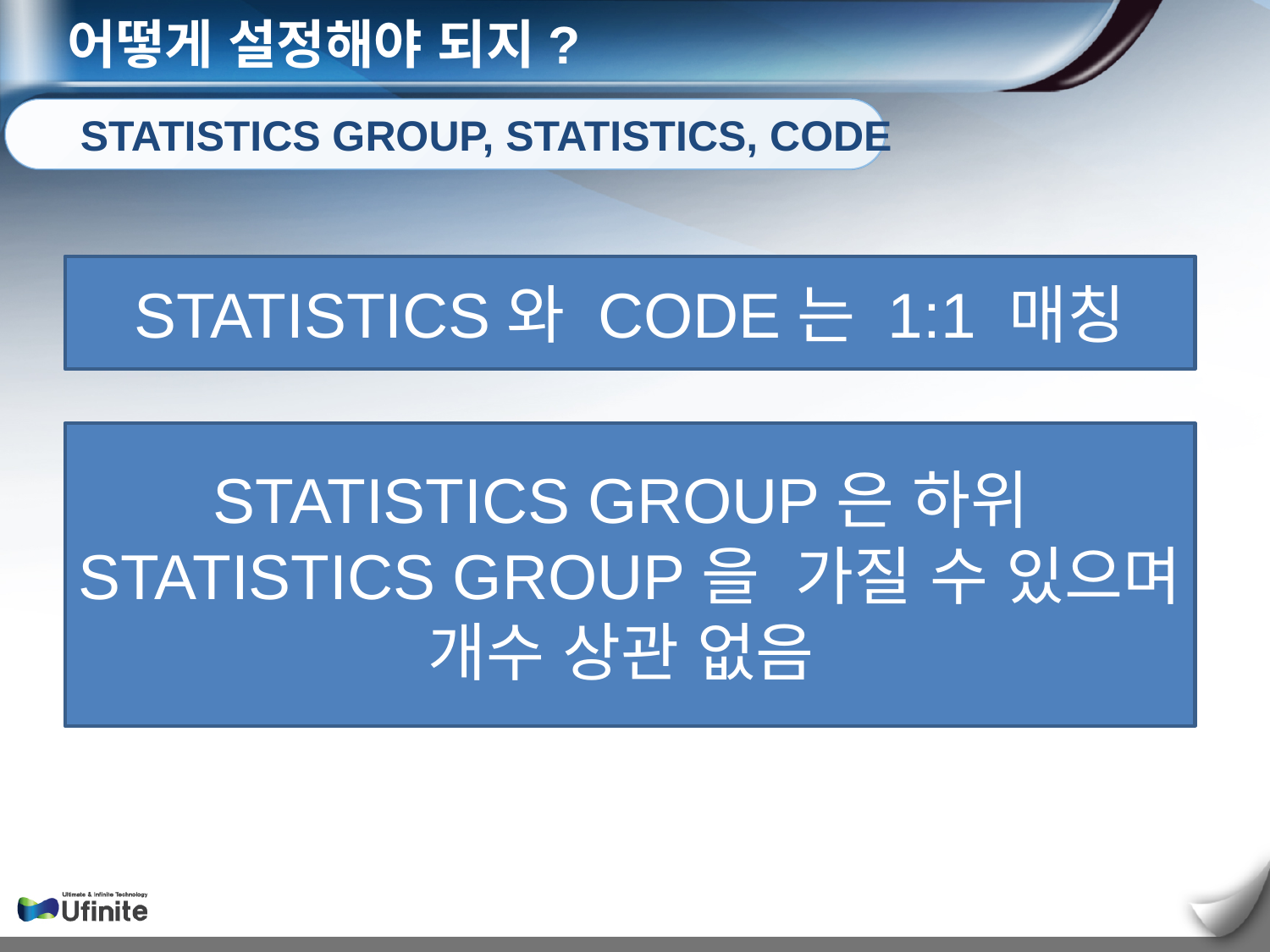

어떻게 설정해야 되지?
STATISTICS GROUP, STATISTICS, CODE
STATISTICS와 CODE는 1:1 매칭
STATISTICS GROUP은 하위
STATISTICS GROUP을  가질 수 있으며 개수 상관 없음